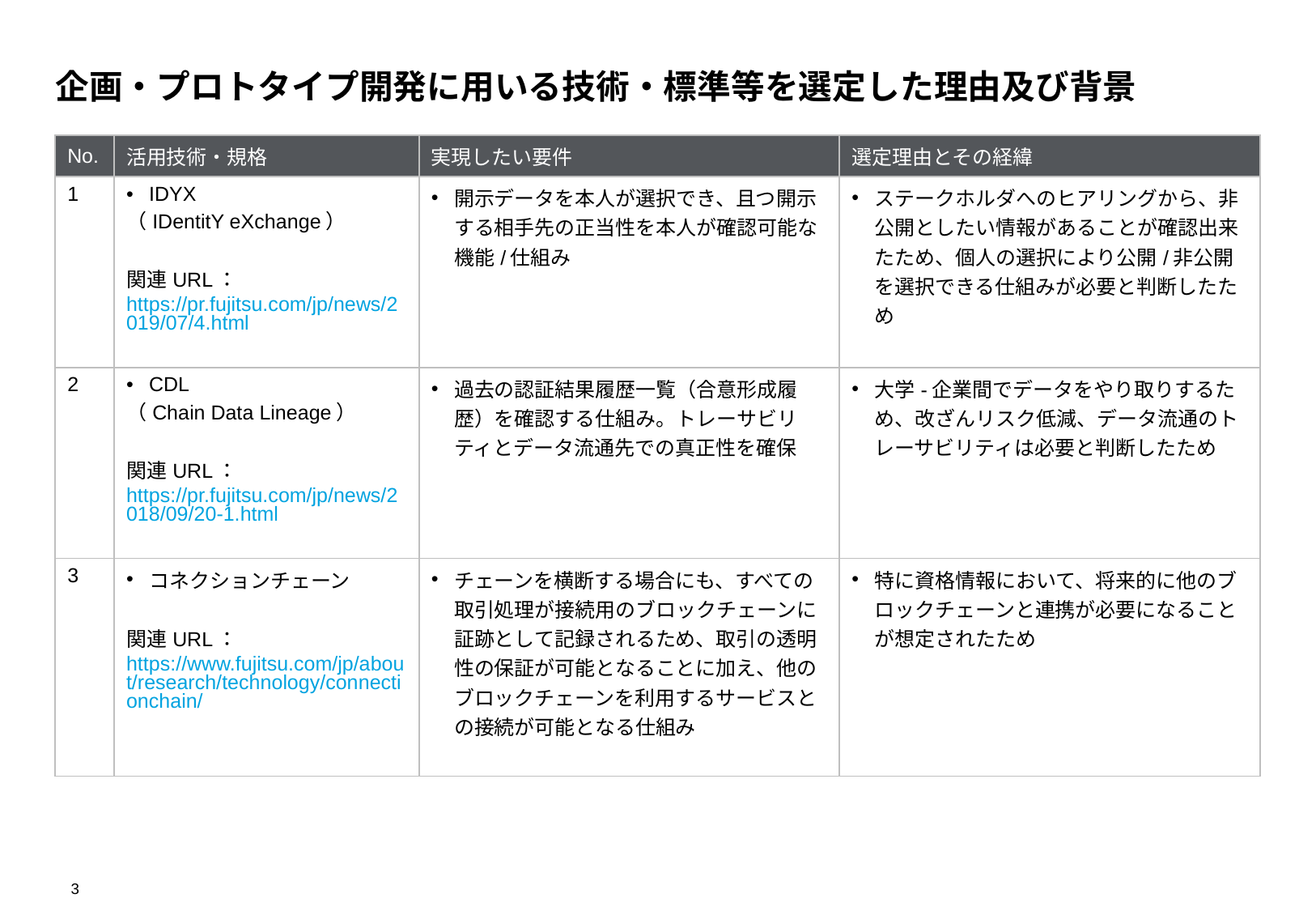

# 企画・プロトタイプ開発に用いる技術・標準等を選定した理由及び背景
| No. | 活用技術・規格 | 実現したい要件 | 選定理由とその経緯 |
| --- | --- | --- | --- |
| 1 | IDYX （IDentitY eXchange） 関連URL： https://pr.fujitsu.com/jp/news/2019/07/4.html | 開示データを本人が選択でき、且つ開示する相手先の正当性を本人が確認可能な機能/仕組み | ステークホルダへのヒアリングから、非公開としたい情報があることが確認出来たため、個人の選択により公開/非公開を選択できる仕組みが必要と判断したため |
| 2 | CDL （Chain Data Lineage） 関連URL： https://pr.fujitsu.com/jp/news/2018/09/20-1.html | 過去の認証結果履歴一覧（合意形成履歴）を確認する仕組み。トレーサビリティとデータ流通先での真正性を確保 | 大学-企業間でデータをやり取りするため、改ざんリスク低減、データ流通のトレーサビリティは必要と判断したため |
| 3 | コネクションチェーン 関連URL： https://www.fujitsu.com/jp/about/research/technology/connectionchain/ | チェーンを横断する場合にも、すべての取引処理が接続用のブロックチェーンに証跡として記録されるため、取引の透明性の保証が可能となることに加え、他のブロックチェーンを利用するサービスとの接続が可能となる仕組み | 特に資格情報において、将来的に他のブロックチェーンと連携が必要になることが想定されたため |
3